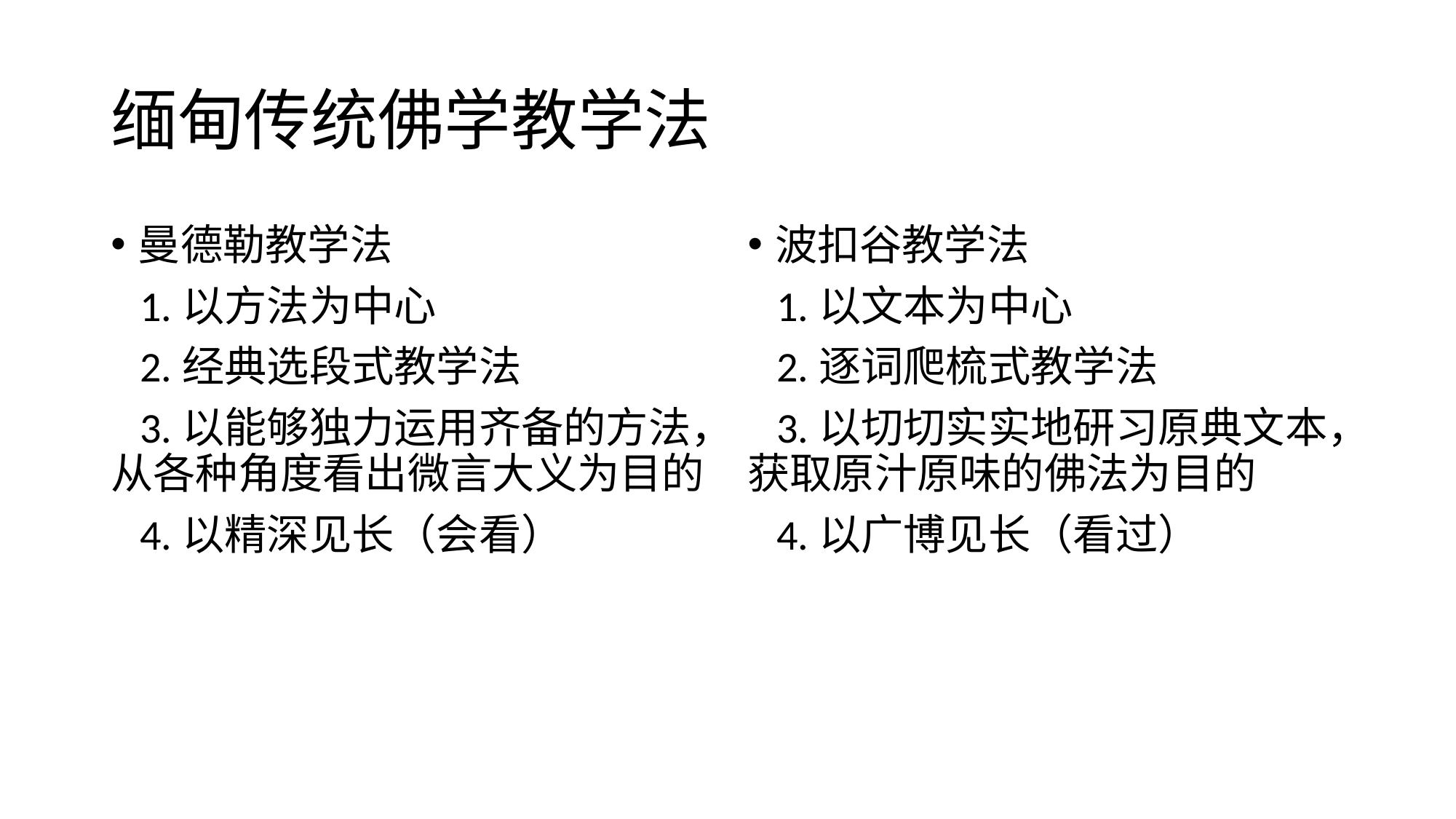

# 缅甸传统佛学教学法
曼德勒教学法
   1.以方法为中心
   2.经典选段式教学法
   3.以能够独力运用齐备的方法，从各种角度看出微言大义为目的
   4.以精深见长（会看）
波扣谷教学法
   1.以文本为中心
   2.逐词爬梳式教学法
   3.以切切实实地研习原典文本，获取原汁原味的佛法为目的
   4.以广博见长（看过）